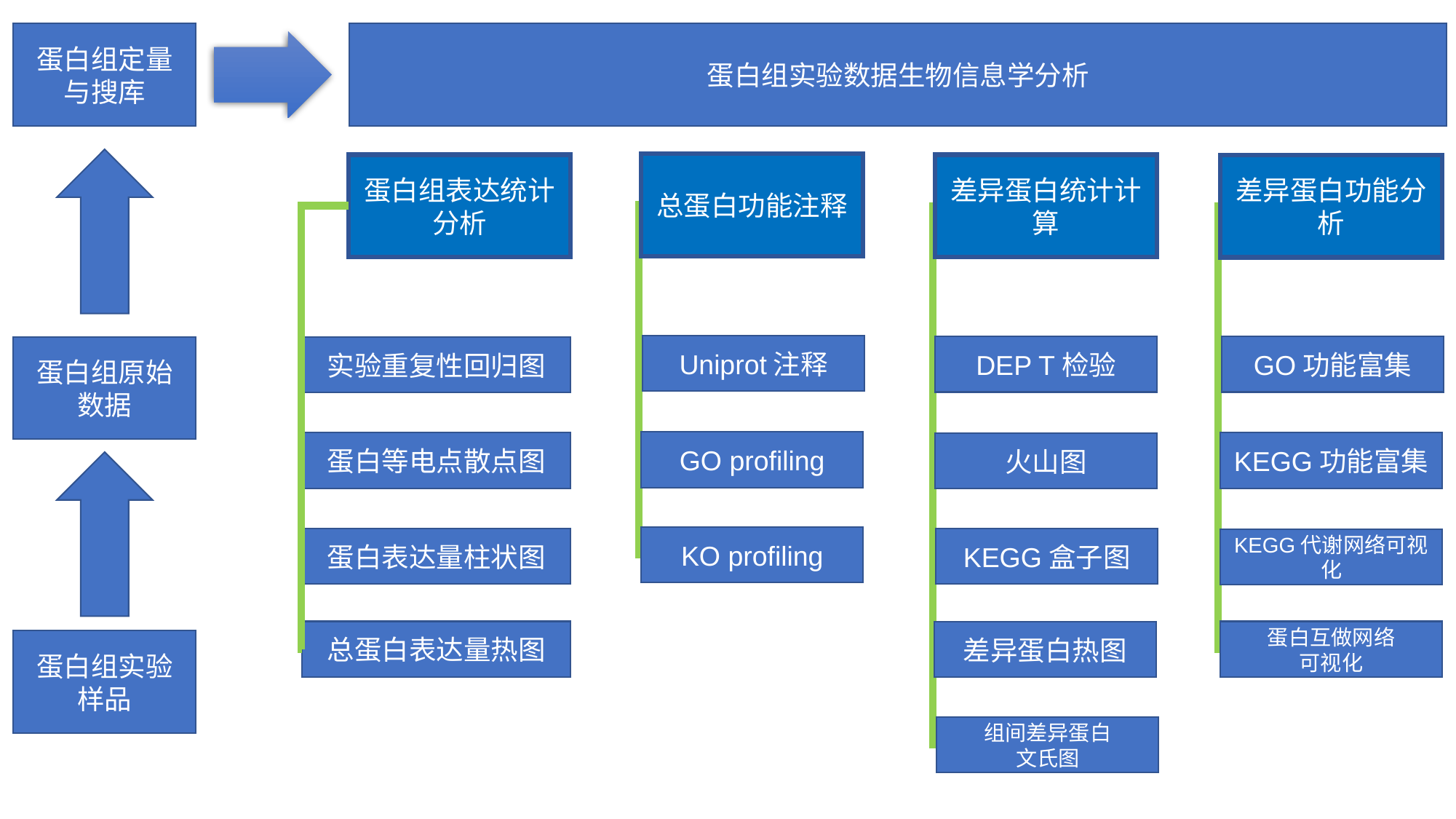

蛋白组定量与搜库
蛋白组实验数据生物信息学分析

总蛋白功能注释
蛋白组表达统计分析
差异蛋白统计计算
差异蛋白功能分析

Uniprot注释
DEP T检验
GO功能富集
蛋白组原始数据
实验重复性回归图
GO profiling
KEGG功能富集
蛋白等电点散点图
火山图

KO profiling
KEGG盒子图
蛋白表达量柱状图
KEGG代谢网络可视化
蛋白互做网络
可视化
总蛋白表达量热图
差异蛋白热图
蛋白组实验样品
组间差异蛋白
文氏图